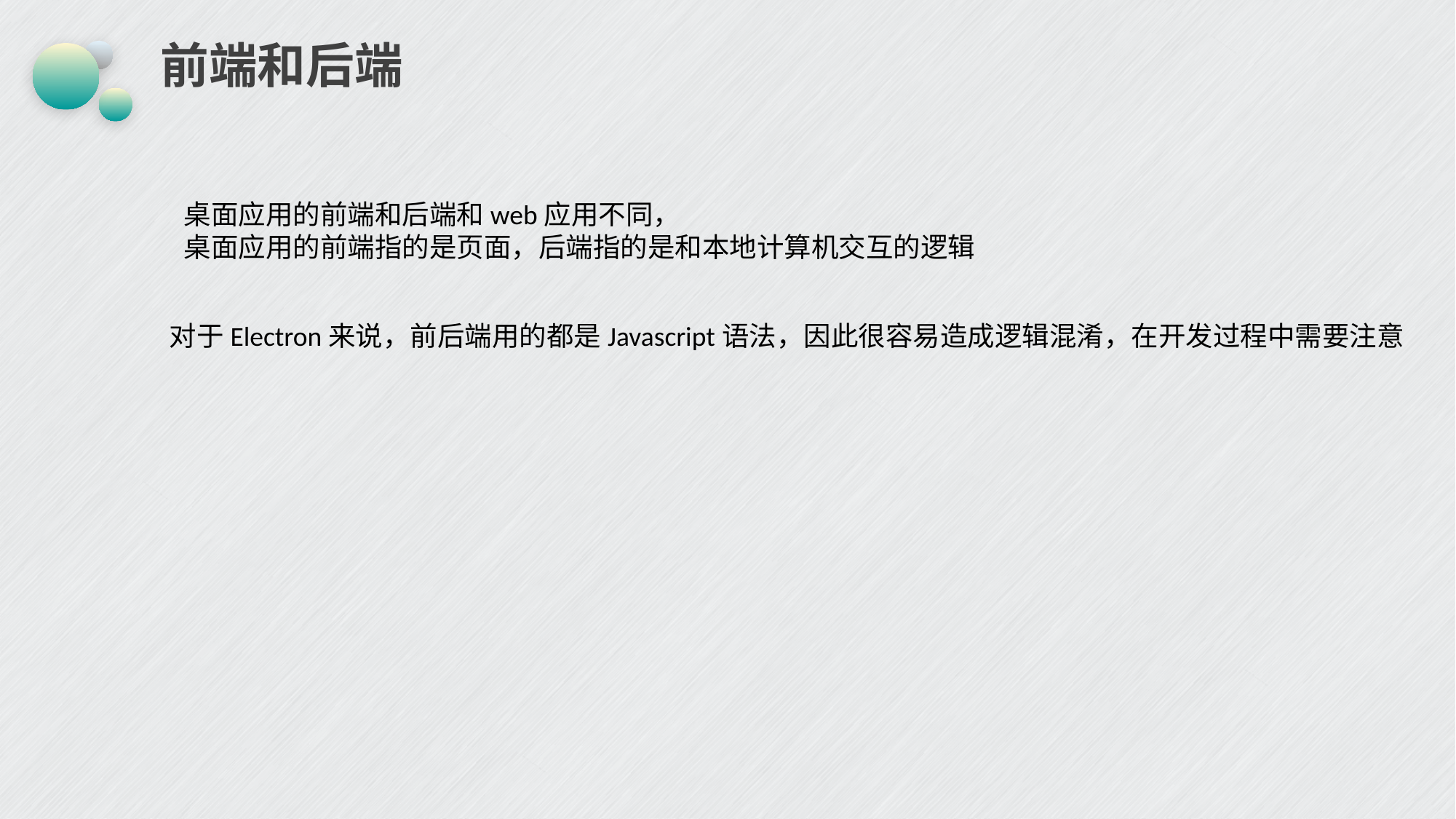

# 前端和后端

桌面应用的前端和后端和web应用不同，
桌面应用的前端指的是页面，后端指的是和本地计算机交互的逻辑
对于Electron来说，前后端用的都是Javascript语法，因此很容易造成逻辑混淆，在开发过程中需要注意